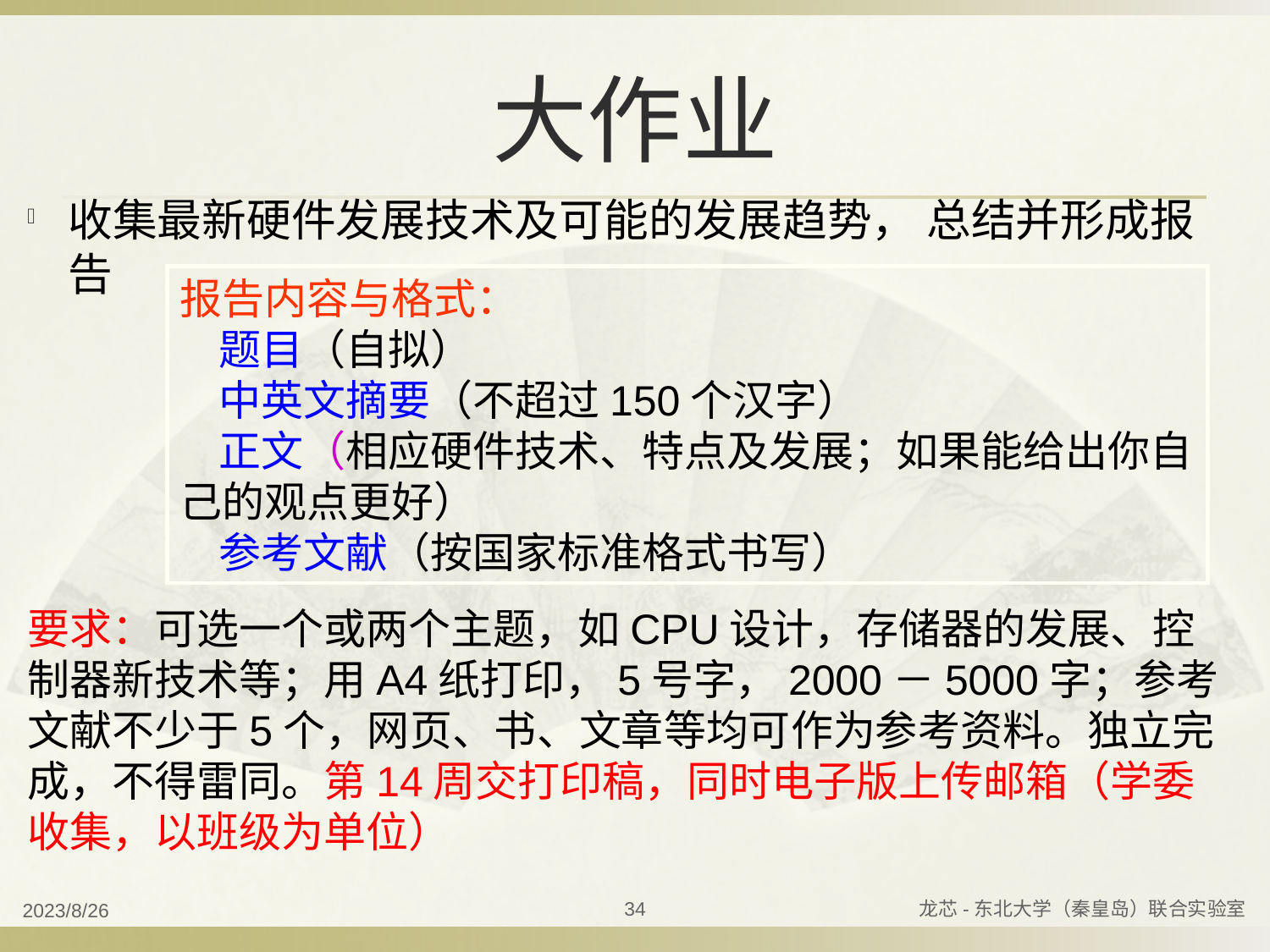

# 大作业
收集最新硬件发展技术及可能的发展趋势， 总结并形成报告
报告内容与格式：
   题目（自拟）
   中英文摘要（不超过150个汉字）
   正文（相应硬件技术、特点及发展；如果能给出你自己的观点更好）
   参考文献（按国家标准格式书写）
要求：可选一个或两个主题，如CPU设计，存储器的发展、控制器新技术等；用A4纸打印，5号字，2000－5000字；参考文献不少于5个，网页、书、文章等均可作为参考资料。独立完成，不得雷同。第14周交打印稿，同时电子版上传邮箱（学委收集，以班级为单位）
2023/8/26
34
龙芯-东北大学（秦皇岛）联合实验室